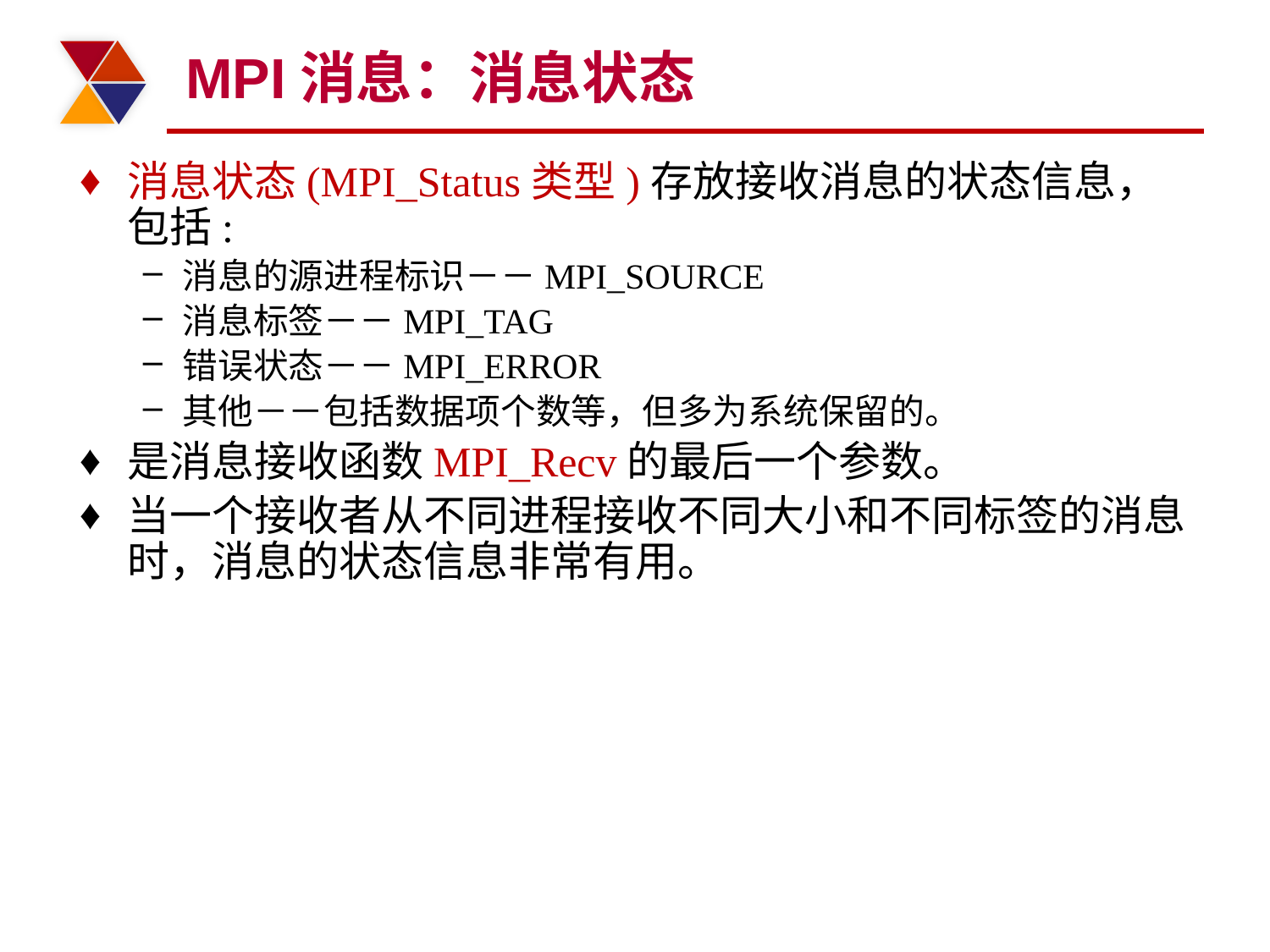

# MPI消息：消息状态
消息状态(MPI_Status类型)存放接收消息的状态信息，包括:
消息的源进程标识－－MPI_SOURCE
消息标签－－MPI_TAG
错误状态－－MPI_ERROR
其他－－包括数据项个数等，但多为系统保留的。
是消息接收函数MPI_Recv的最后一个参数。
当一个接收者从不同进程接收不同大小和不同标签的消息时，消息的状态信息非常有用。